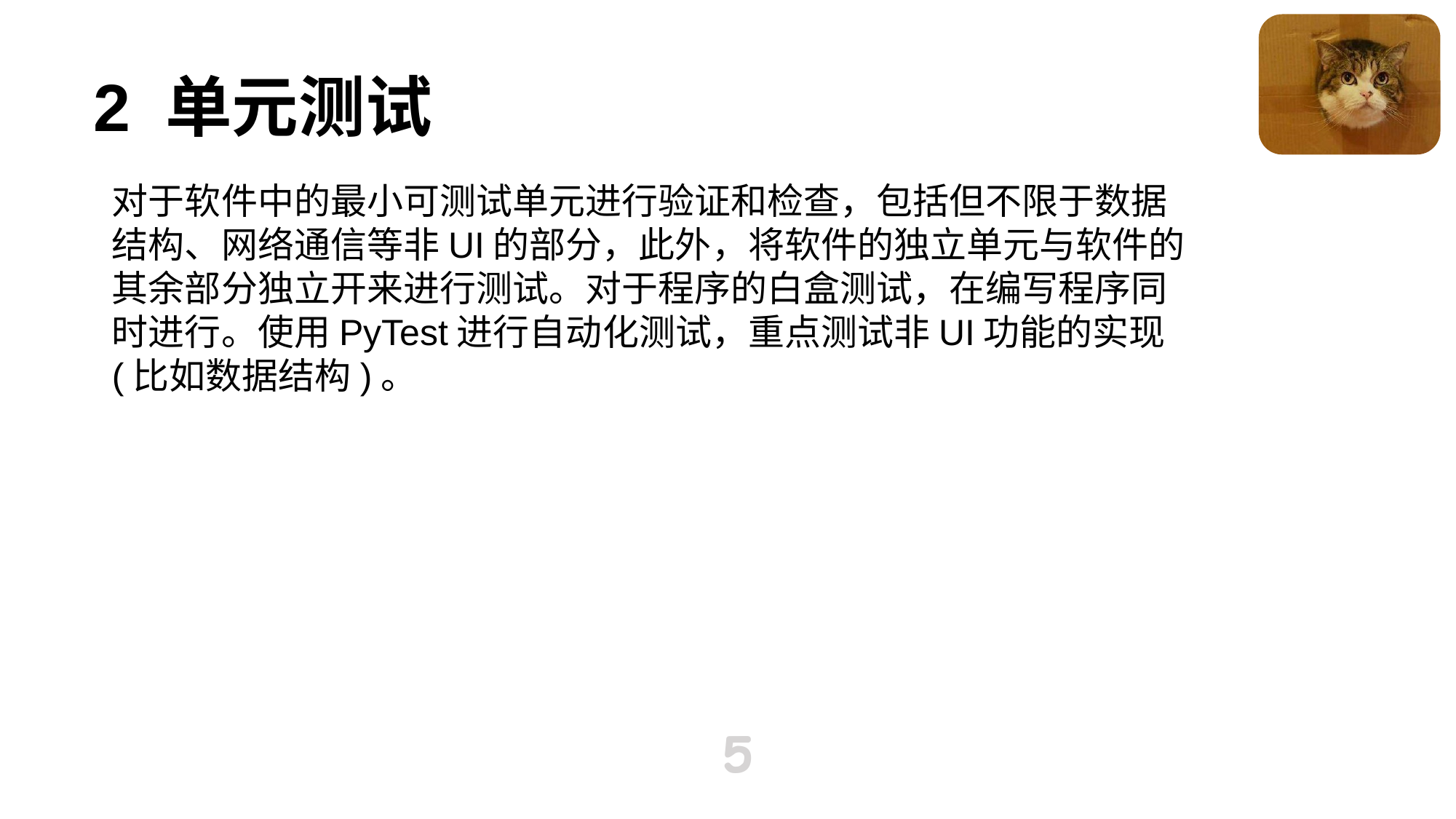

2 单元测试
对于软件中的最小可测试单元进行验证和检查，包括但不限于数据结构、网络通信等非UI的部分，此外，将软件的独立单元与软件的其余部分独立开来进行测试。对于程序的白盒测试，在编写程序同时进行。使用PyTest进行自动化测试，重点测试非UI功能的实现(比如数据结构)。

5